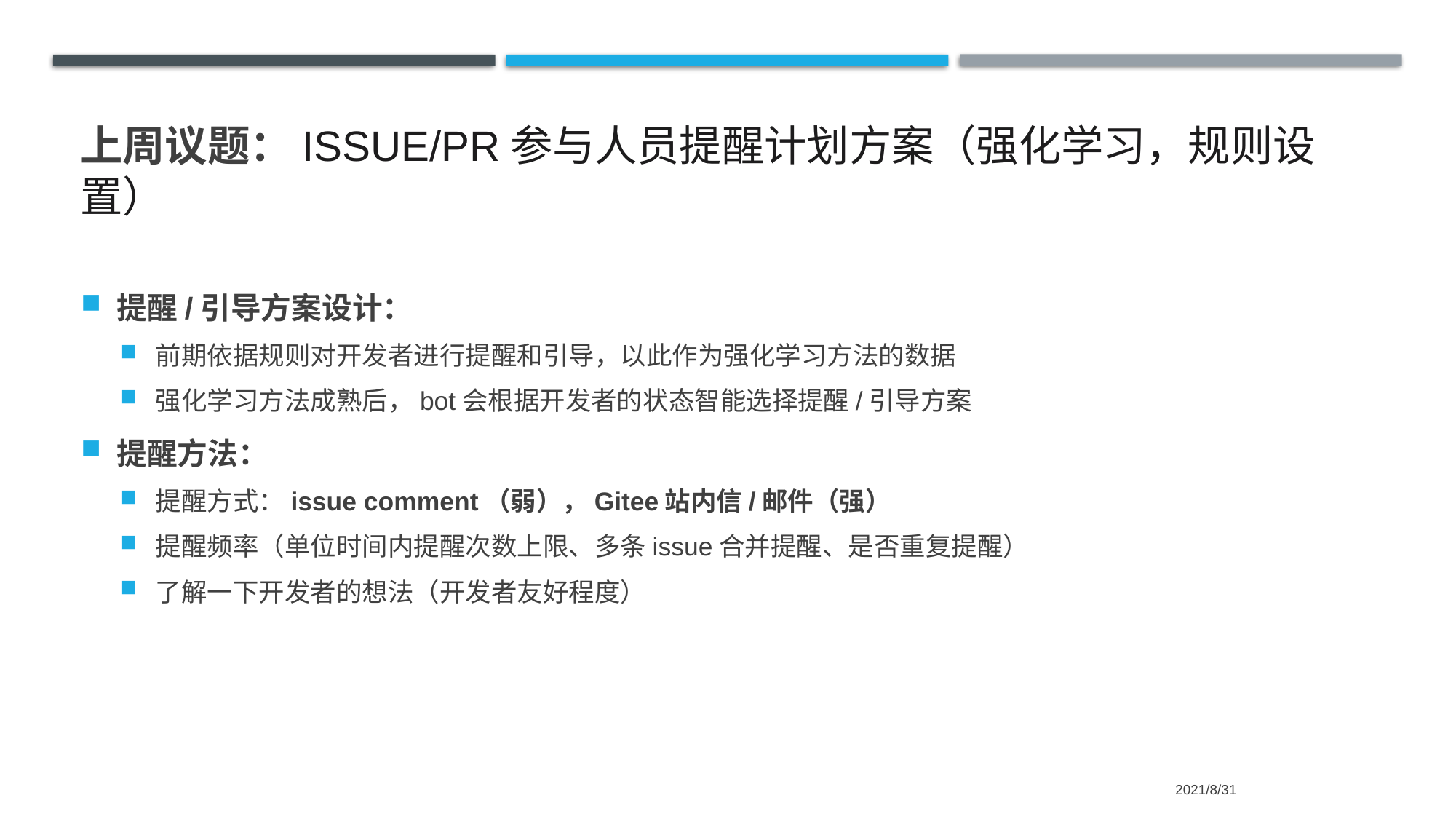

# 上周议题：issue/PR参与人员提醒计划方案（强化学习，规则设置）
提醒/引导方案设计：
前期依据规则对开发者进行提醒和引导，以此作为强化学习方法的数据
强化学习方法成熟后，bot会根据开发者的状态智能选择提醒/引导方案
提醒方法：
提醒方式：issue comment（弱），Gitee站内信/邮件（强）
提醒频率（单位时间内提醒次数上限、多条issue合并提醒、是否重复提醒）
了解一下开发者的想法（开发者友好程度）
2021/8/31